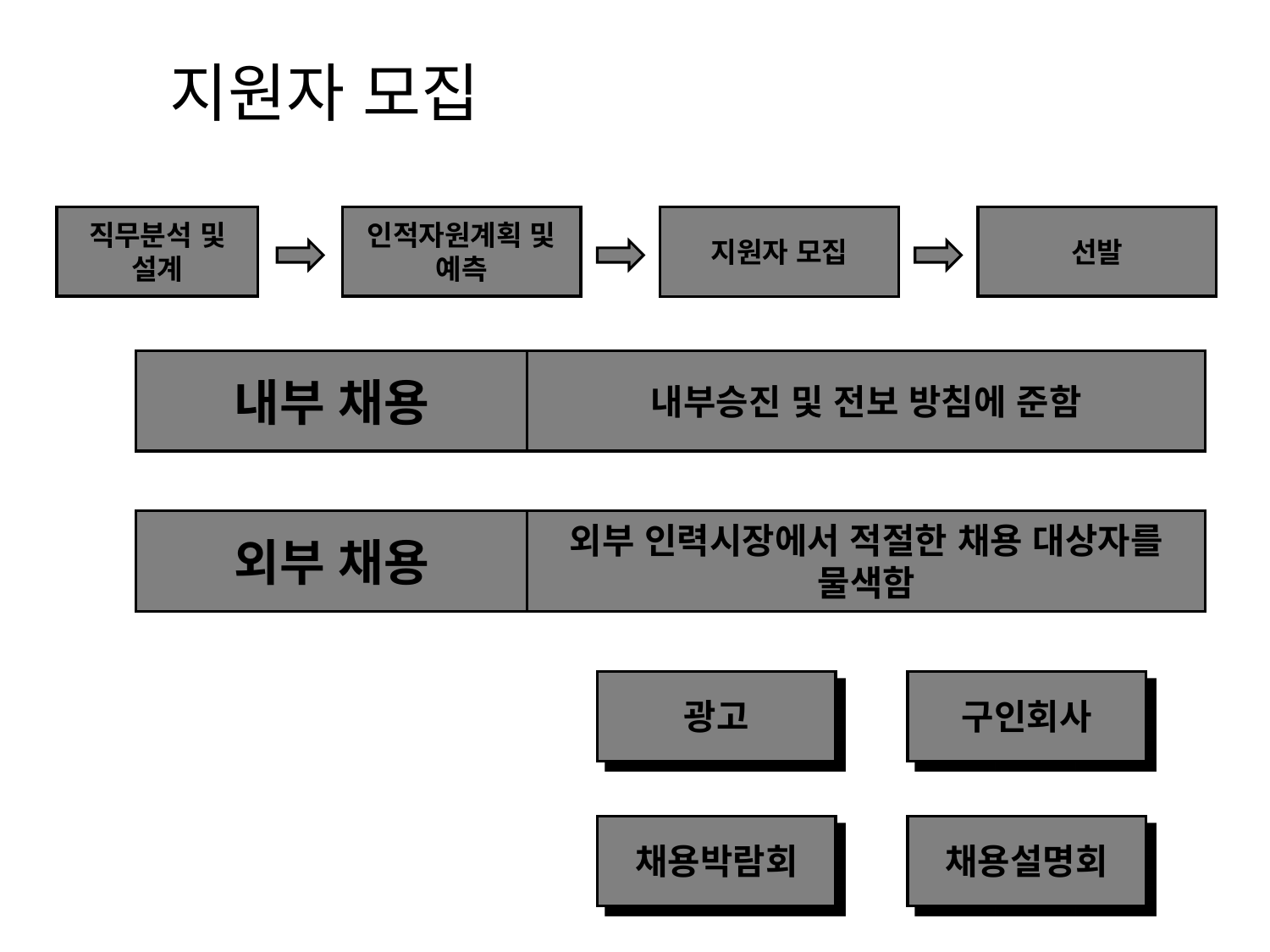

지원자 모집
직무분석 및
설계
인적자원계획 및
예측
선발
지원자 모집

내부 채용
내부승진 및 전보 방침에 준함
외부 채용
외부 인력시장에서 적절한 채용 대상자를
물색함
광고
구인회사
채용박람회
채용설명회